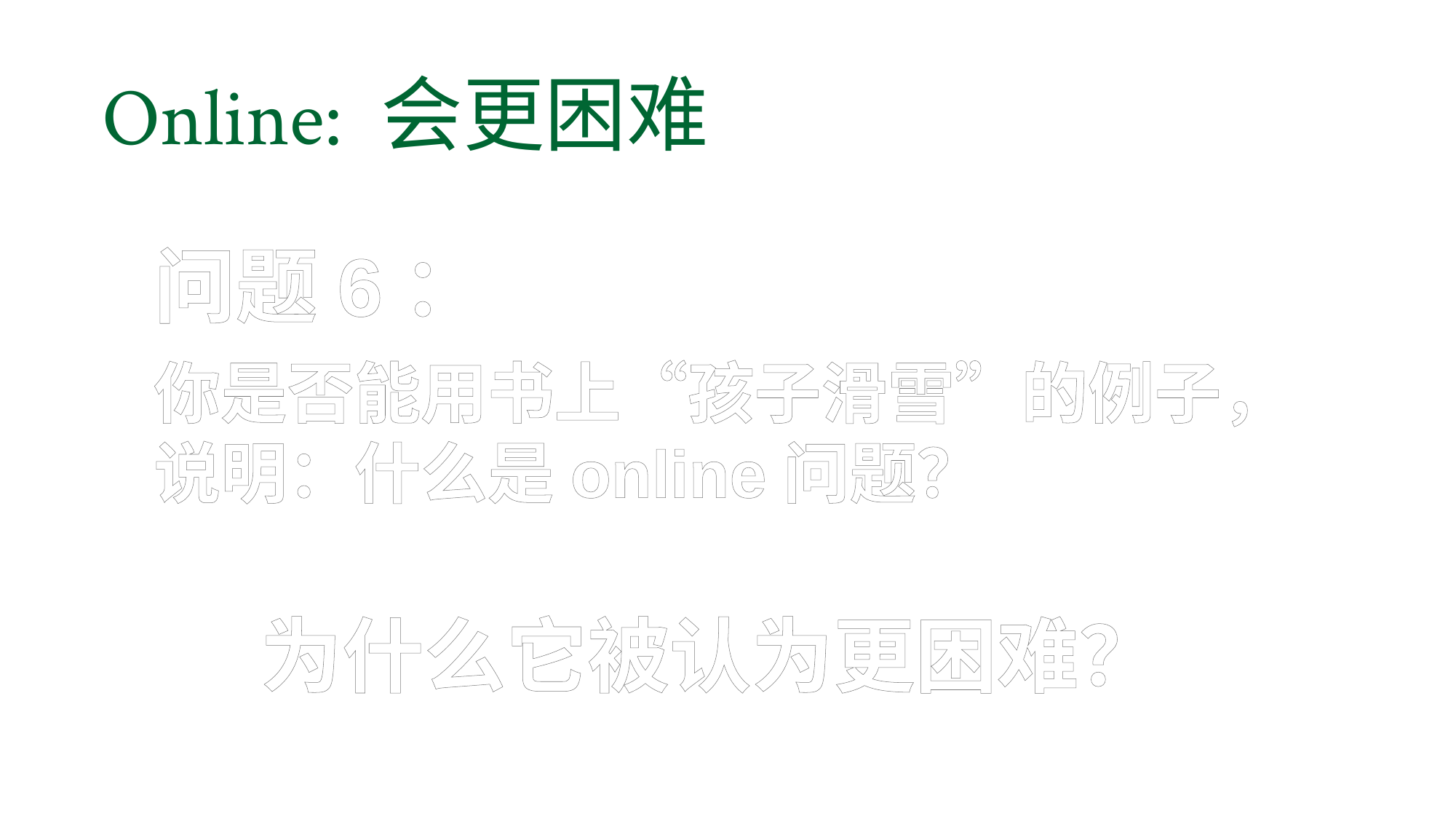

# Online: 会更困难
问题6：
你是否能用书上“孩子滑雪”的例子，说明：什么是online问题？
为什么它被认为更困难？